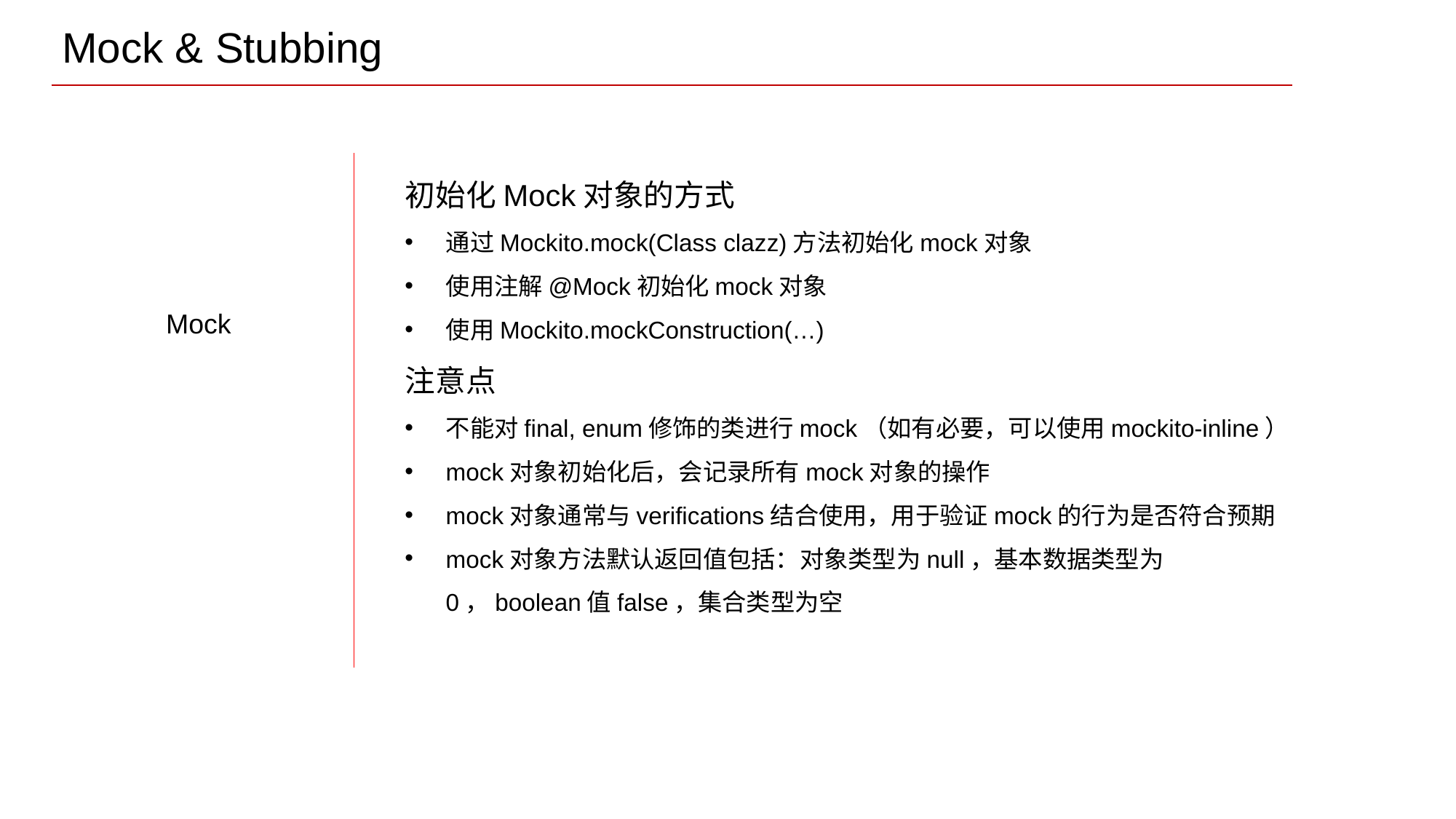

Mock & Stubbing
初始化Mock对象的方式
通过Mockito.mock(Class clazz)方法初始化mock对象
使用注解@Mock初始化mock对象
使用Mockito.mockConstruction(…)
注意点
不能对final, enum修饰的类进行mock（如有必要，可以使用mockito-inline）
mock对象初始化后，会记录所有mock对象的操作
mock对象通常与verifications结合使用，用于验证mock的行为是否符合预期
mock对象方法默认返回值包括：对象类型为null，基本数据类型为0，boolean值false，集合类型为空

Mock